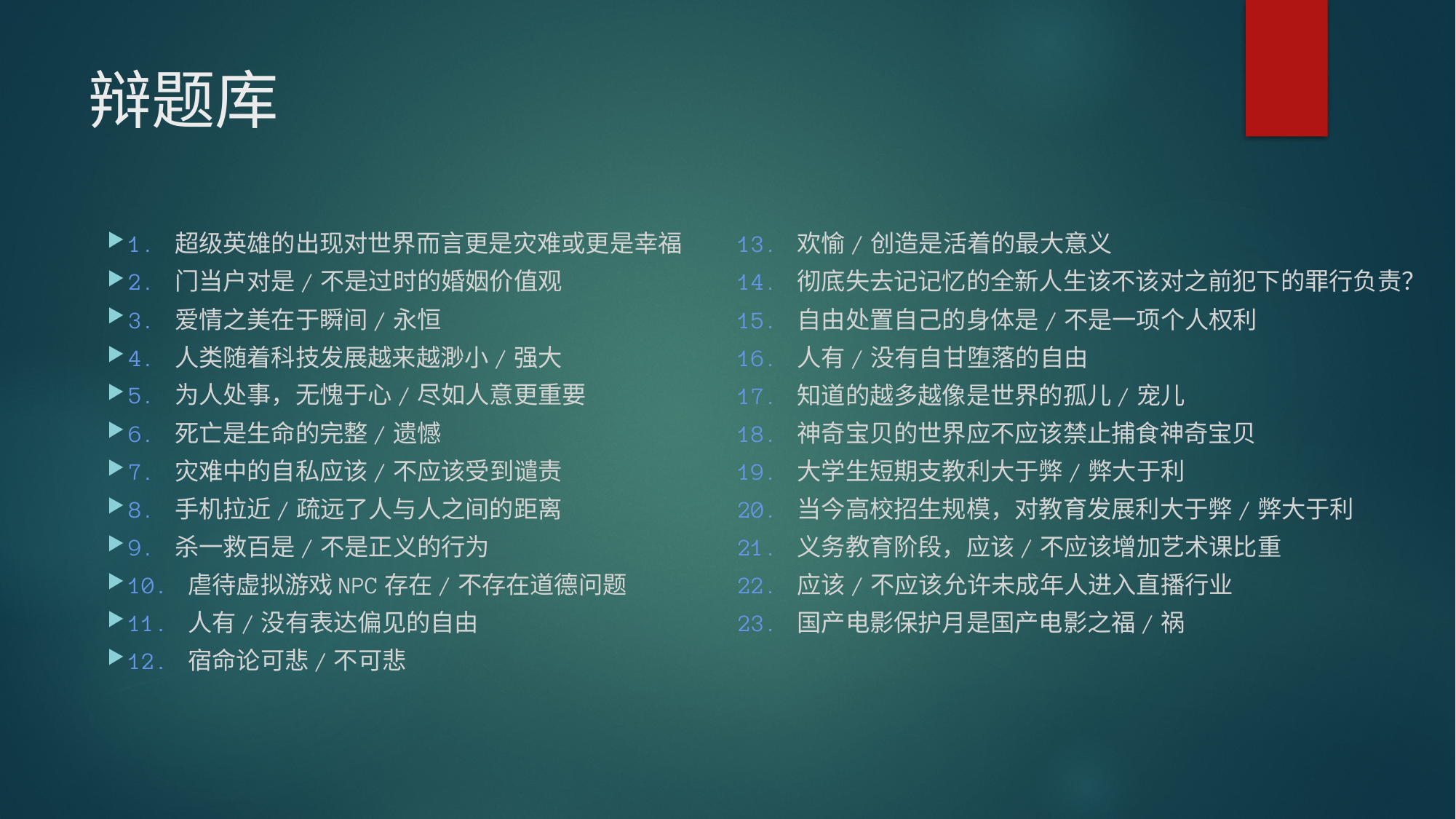

# 辩题库
13. 欢愉/创造是活着的最大意义
14. 彻底失去记记忆的全新人生该不该对之前犯下的罪行负责？
15. 自由处置自己的身体是/不是一项个人权利
16. 人有/没有自甘堕落的自由
17. 知道的越多越像是世界的孤儿/宠儿
18. 神奇宝贝的世界应不应该禁止捕食神奇宝贝
19. 大学生短期支教利大于弊/弊大于利
20. 当今高校招生规模，对教育发展利大于弊/弊大于利
21. 义务教育阶段，应该/不应该增加艺术课比重
22. 应该/不应该允许未成年人进入直播行业
23. 国产电影保护月是国产电影之福/祸
1. 超级英雄的出现对世界而言更是灾难或更是幸福
2. 门当户对是/不是过时的婚姻价值观
3. 爱情之美在于瞬间/永恒
4. 人类随着科技发展越来越渺小/强大
5. 为人处事，无愧于心/尽如人意更重要
6. 死亡是生命的完整/遗憾
7. 灾难中的自私应该/不应该受到谴责
8. 手机拉近/疏远了人与人之间的距离
9. 杀一救百是/不是正义的行为
10. 虐待虚拟游戏NPC存在/不存在道德问题
11. 人有/没有表达偏见的自由
12. 宿命论可悲/不可悲